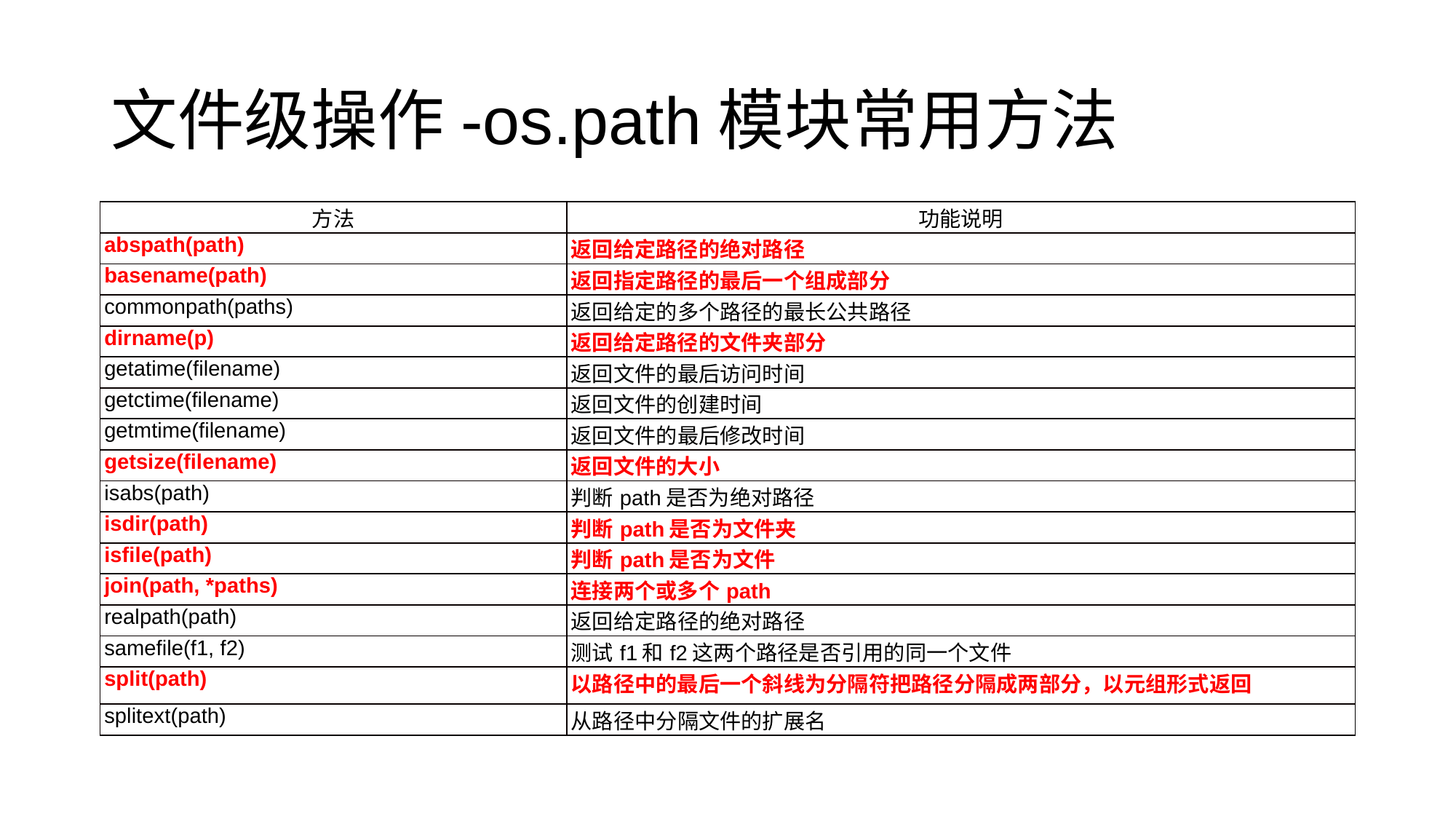

# 文件级操作-os.path模块常用方法
| 方法 | 功能说明 |
| --- | --- |
| abspath(path) | 返回给定路径的绝对路径 |
| basename(path) | 返回指定路径的最后一个组成部分 |
| commonpath(paths) | 返回给定的多个路径的最长公共路径 |
| dirname(p) | 返回给定路径的文件夹部分 |
| getatime(filename) | 返回文件的最后访问时间 |
| getctime(filename) | 返回文件的创建时间 |
| getmtime(filename) | 返回文件的最后修改时间 |
| getsize(filename) | 返回文件的大小 |
| isabs(path) | 判断path是否为绝对路径 |
| isdir(path) | 判断path是否为文件夹 |
| isfile(path) | 判断path是否为文件 |
| join(path, \*paths) | 连接两个或多个path |
| realpath(path) | 返回给定路径的绝对路径 |
| samefile(f1, f2) | 测试f1和f2这两个路径是否引用的同一个文件 |
| split(path) | 以路径中的最后一个斜线为分隔符把路径分隔成两部分，以元组形式返回 |
| splitext(path) | 从路径中分隔文件的扩展名 |